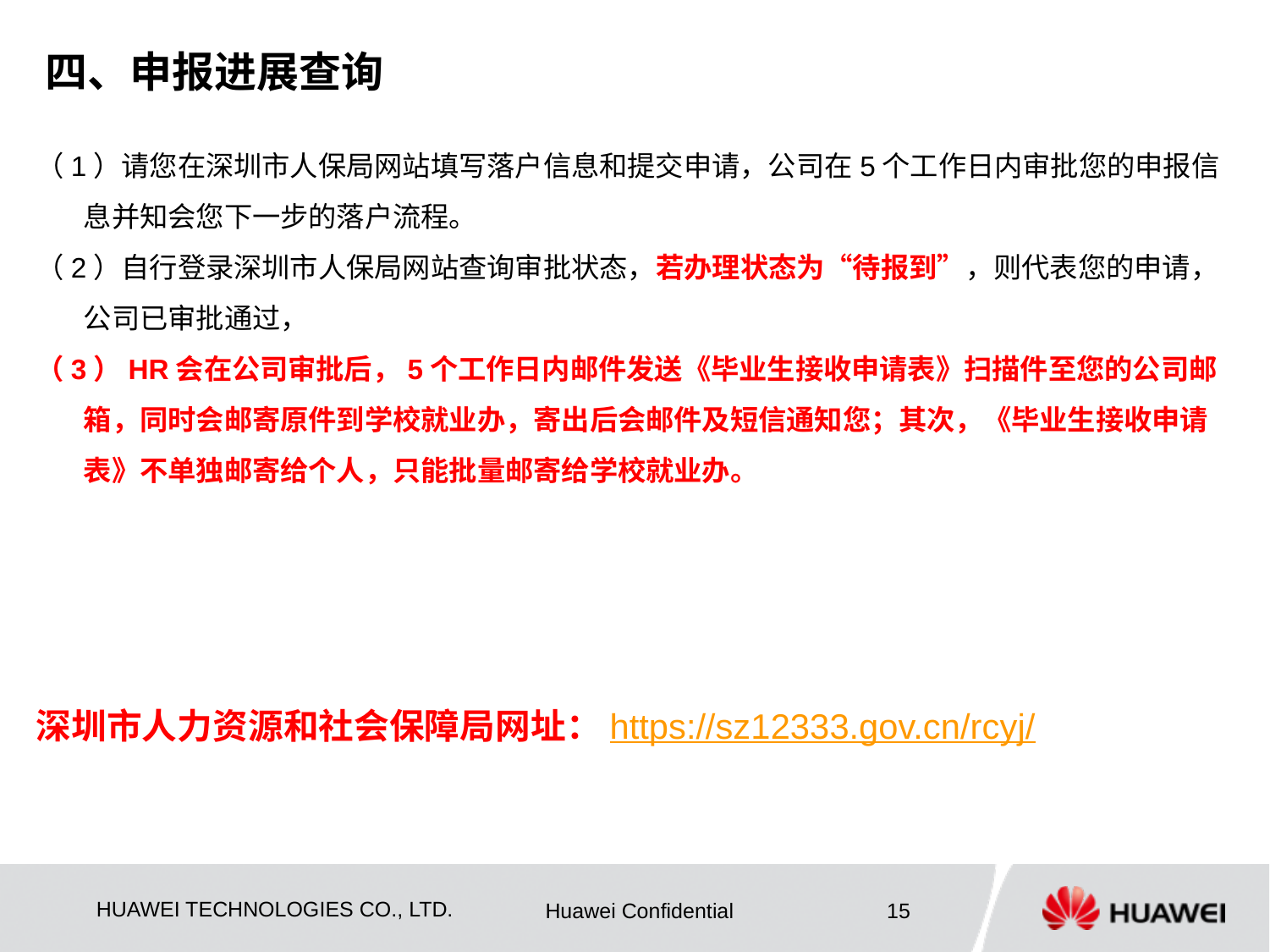

# 四、申报进展查询
（1）请您在深圳市人保局网站填写落户信息和提交申请，公司在5个工作日内审批您的申报信息并知会您下一步的落户流程。
（2）自行登录深圳市人保局网站查询审批状态，若办理状态为“待报到”，则代表您的申请，公司已审批通过，
（3）HR会在公司审批后，5个工作日内邮件发送《毕业生接收申请表》扫描件至您的公司邮箱，同时会邮寄原件到学校就业办，寄出后会邮件及短信通知您；其次，《毕业生接收申请表》不单独邮寄给个人，只能批量邮寄给学校就业办。

深圳市人力资源和社会保障局网址：https://sz12333.gov.cn/rcyj/